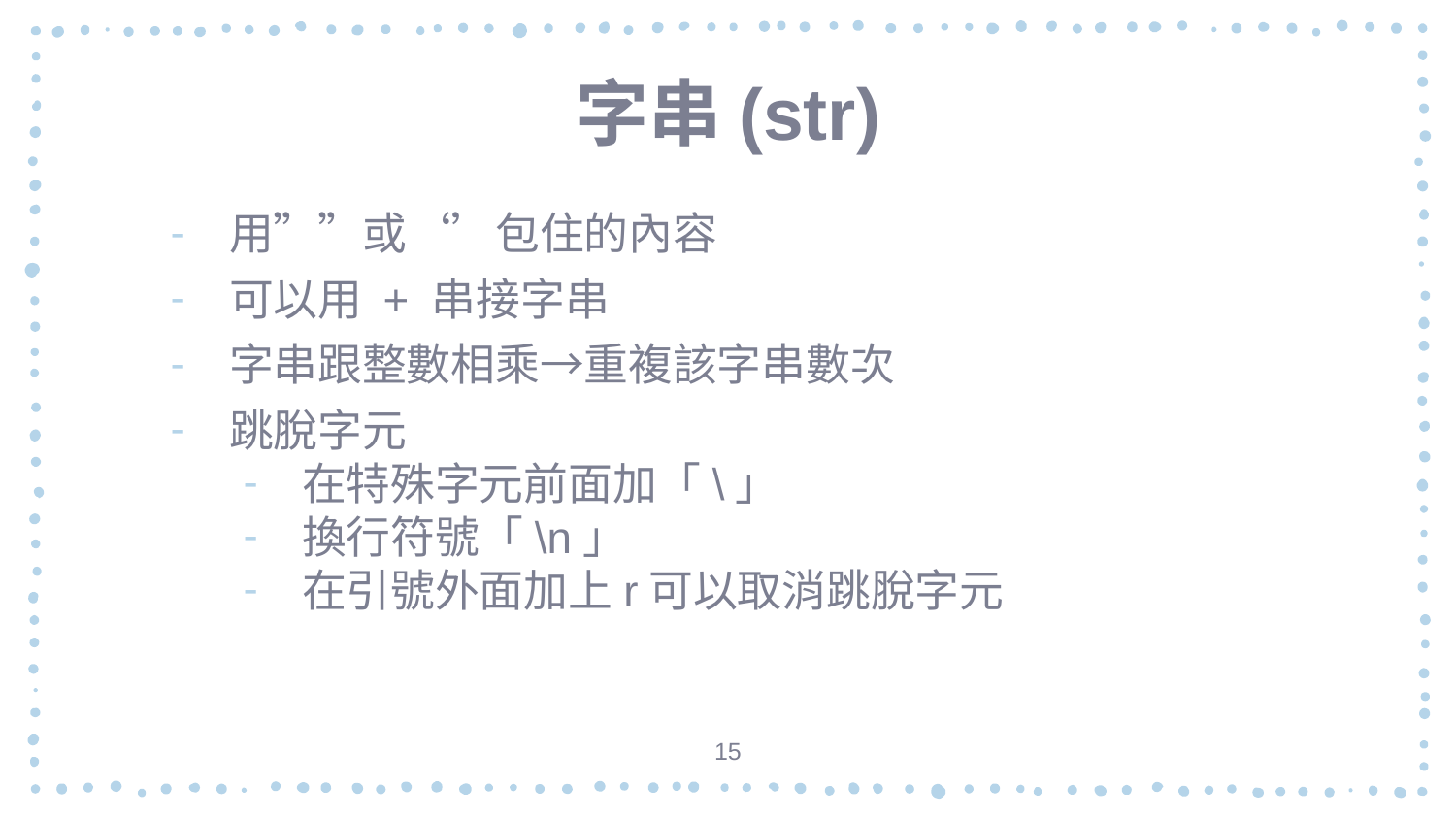

# 字串(str)
用””或‘’包住的內容
可以用 + 串接字串
字串跟整數相乘→重複該字串數次
跳脫字元
在特殊字元前面加「\」
換行符號「\n」
在引號外面加上r可以取消跳脫字元
15